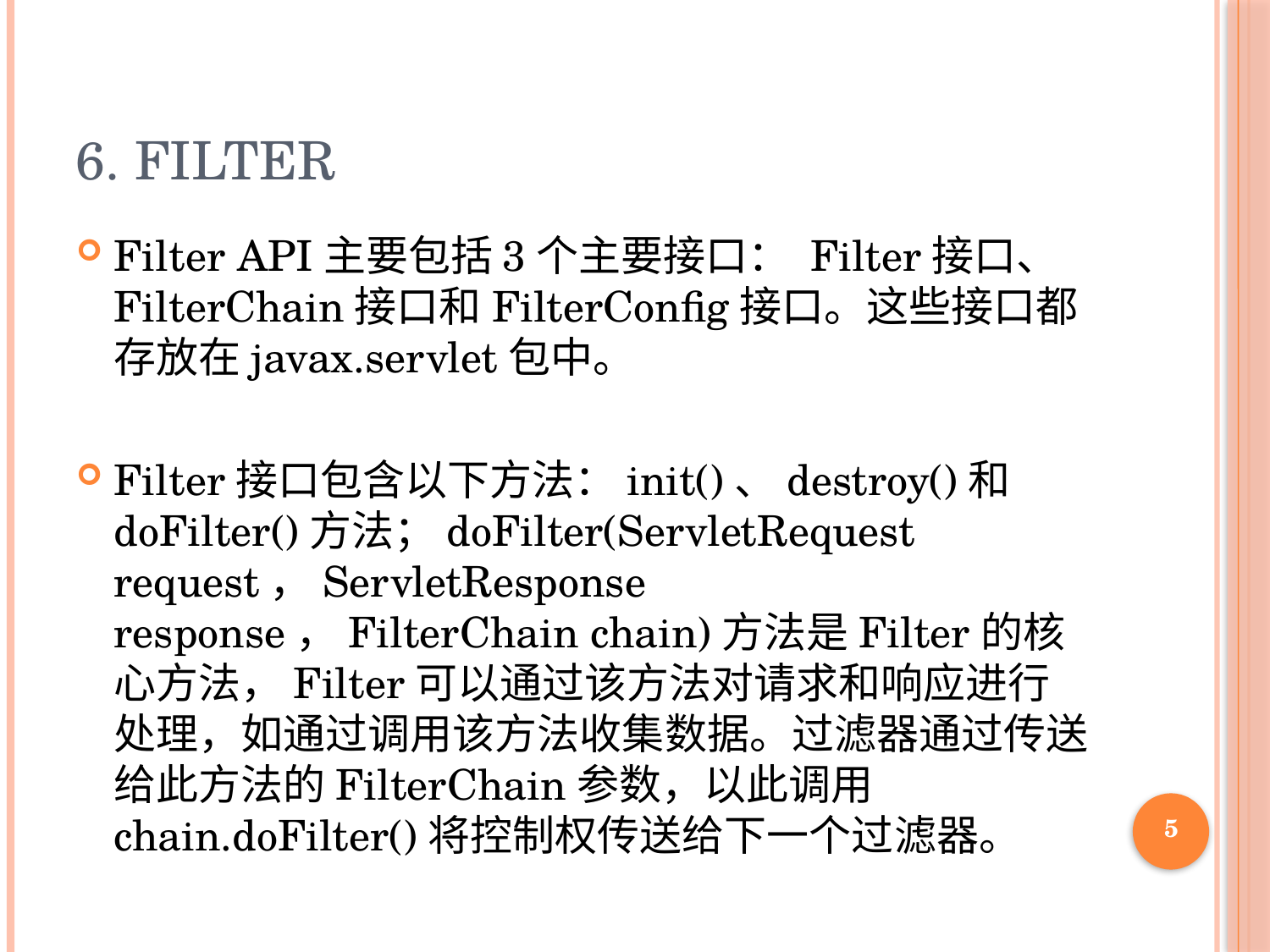

# 6. Filter
Filter API主要包括3个主要接口： Filter接口、FilterChain接口和FilterConfig接口。这些接口都存放在javax.servlet包中。

Filter接口包含以下方法：init()、destroy()和doFilter()方法；doFilter(ServletRequest request，ServletResponse response，FilterChain chain)方法是Filter的核心方法，Filter可以通过该方法对请求和响应进行处理，如通过调用该方法收集数据。过滤器通过传送给此方法的FilterChain参数，以此调用chain.doFilter()将控制权传送给下一个过滤器。
5